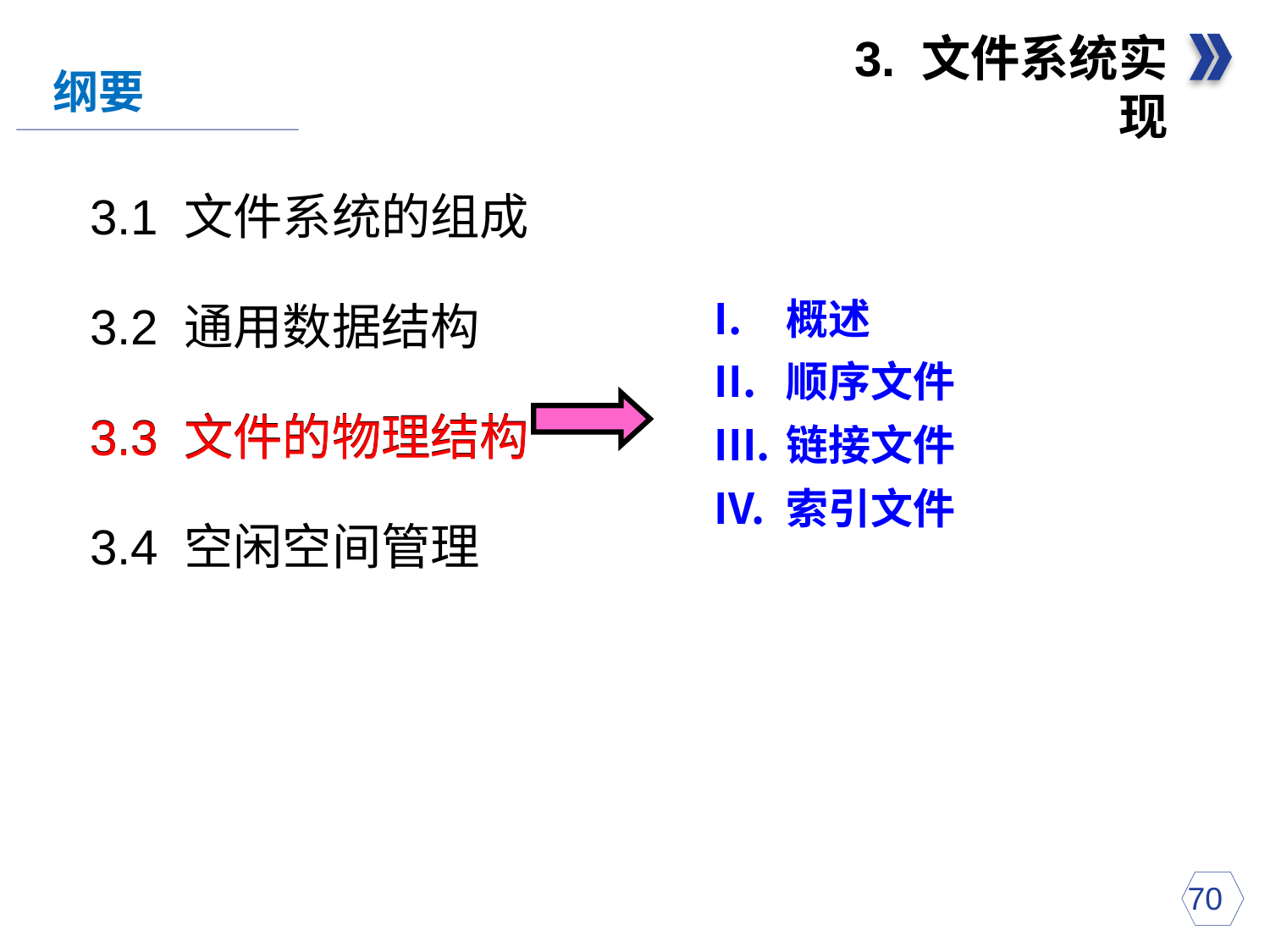

3. 文件系统实现

纲要
3.1 文件系统的组成
3.2 通用数据结构
3.3 文件的物理结构
3.4 空闲空间管理

概述
顺序文件
链接文件
索引文件
3.3 文件的物理结构

 70